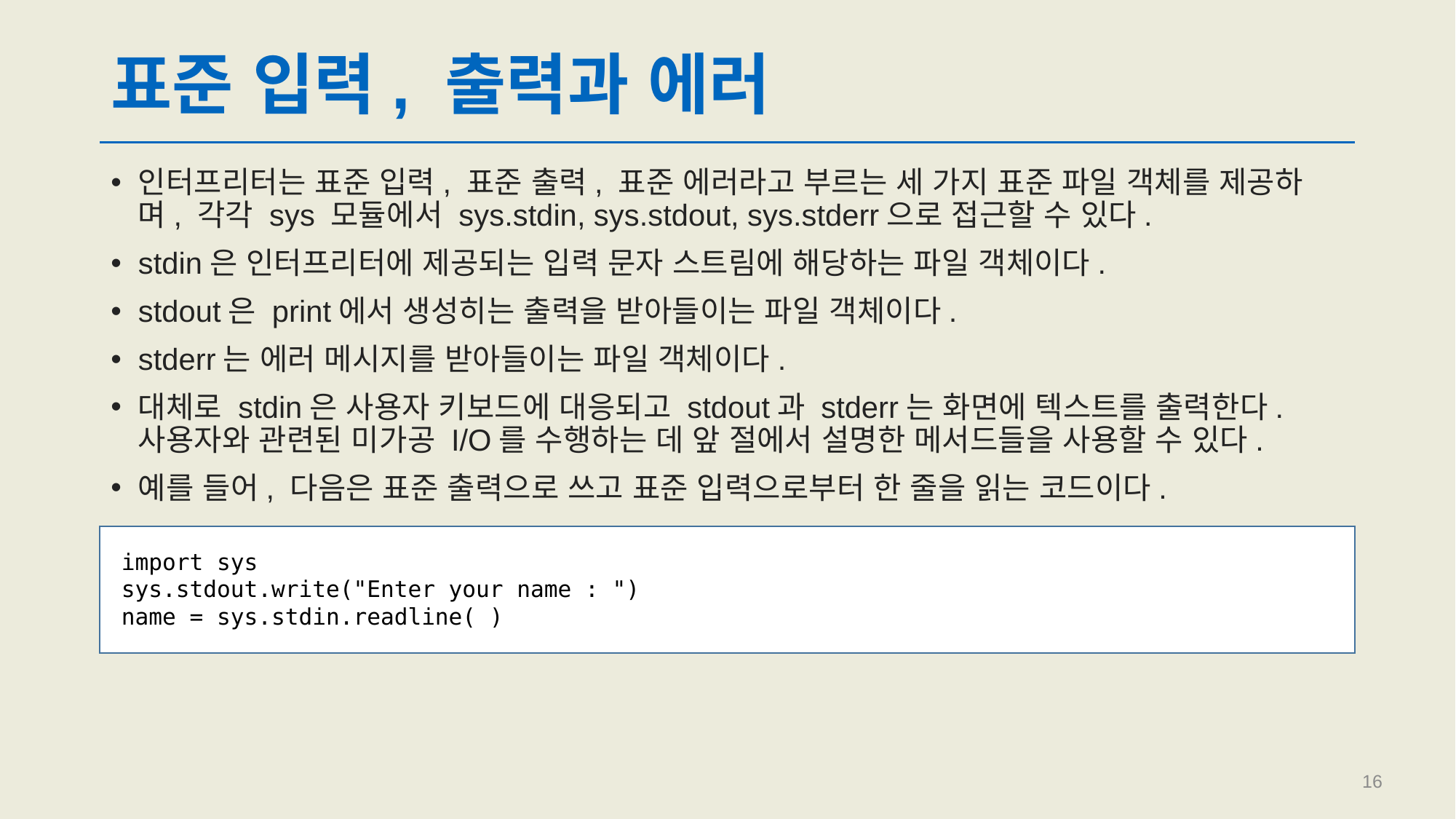

# 표준 입력, 출력과 에러
인터프리터는 표준 입력, 표준 출력, 표준 에러라고 부르는 세 가지 표준 파일 객체를 제공하며, 각각 sys 모듈에서 sys.stdin, sys.stdout, sys.stderr으로 접근할 수 있다.
stdin은 인터프리터에 제공되는 입력 문자 스트림에 해당하는 파일 객체이다.
stdout은 print에서 생성히는 출력을 받아들이는 파일 객체이다.
stderr는 에러 메시지를 받아들이는 파일 객체이다.
대체로 stdin은 사용자 키보드에 대응되고 stdout과 stderr는 화면에 텍스트를 출력한다. 사용자와 관련된 미가공 I/O를 수행하는 데 앞 절에서 설명한 메서드들을 사용할 수 있다.
예를 들어, 다음은 표준 출력으로 쓰고 표준 입력으로부터 한 줄을 읽는 코드이다.
import sys
sys.stdout.write("Enter your name : ")
name = sys.stdin.readline( )
16